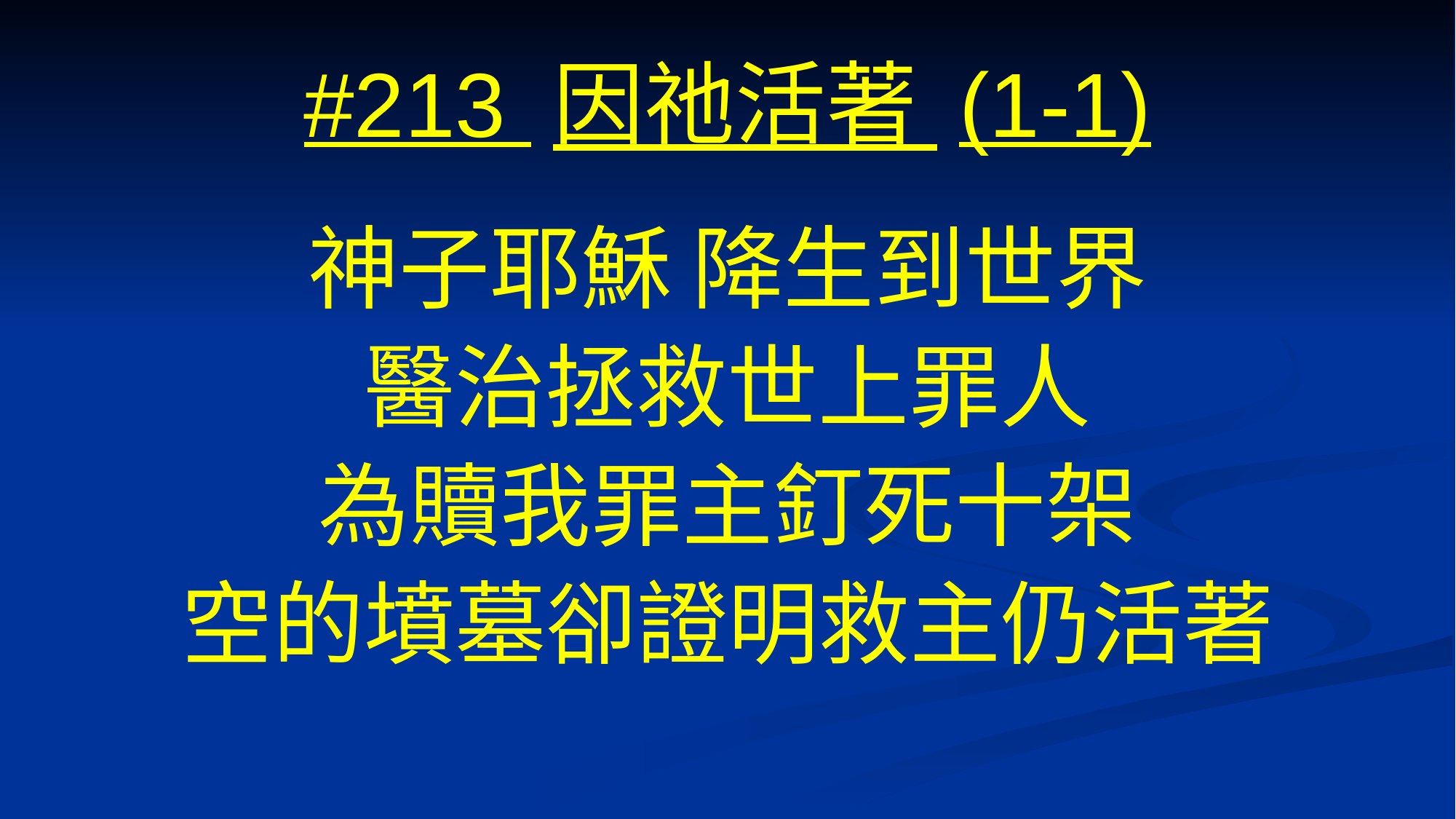

# #213 因祂活著 (1-1)
神子耶穌 降生到世界
醫治拯救世上罪人
為贖我罪主釘死十架
空的墳墓卻證明救主仍活著